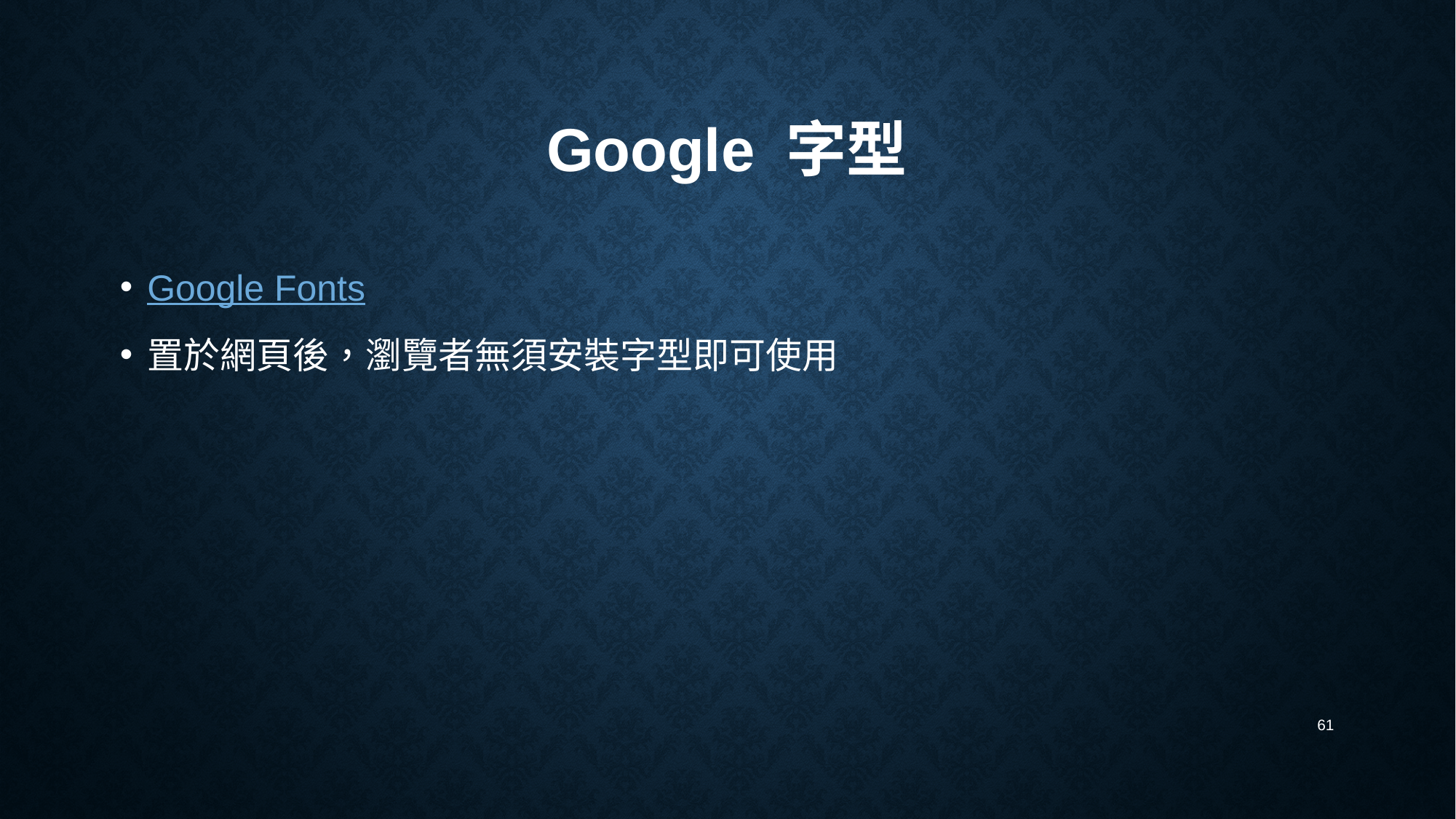

# Google 字型
Google Fonts
置於網頁後，瀏覽者無須安裝字型即可使用

61